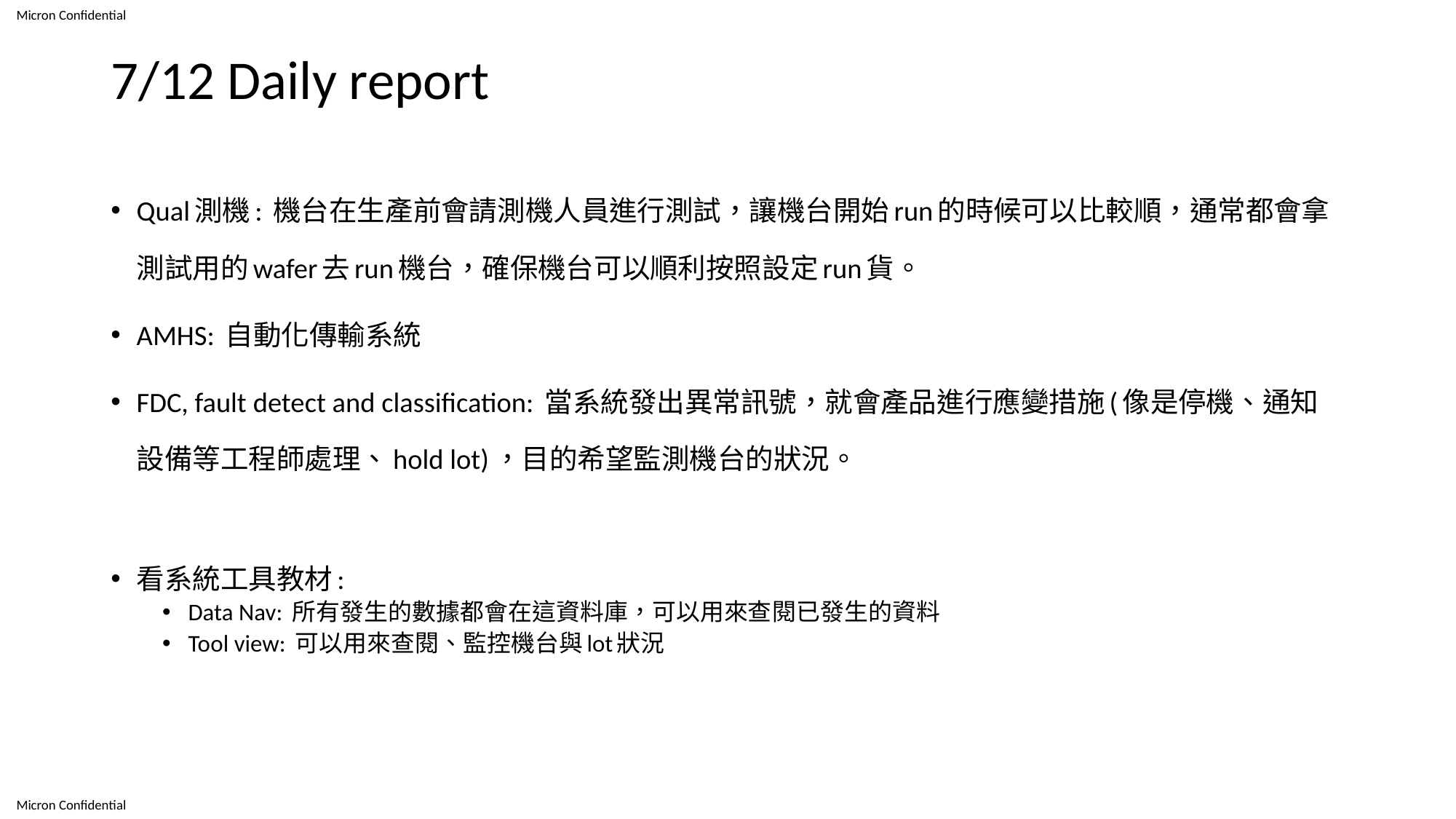

# 7/12 Daily report
Qual測機: 機台在生產前會請測機人員進行測試，讓機台開始run的時候可以比較順，通常都會拿測試用的wafer去run機台，確保機台可以順利按照設定run貨。
AMHS: 自動化傳輸系統
FDC, fault detect and classification: 當系統發出異常訊號，就會產品進行應變措施(像是停機、通知設備等工程師處理、hold lot)，目的希望監測機台的狀況。

看系統工具教材:
Data Nav: 所有發生的數據都會在這資料庫，可以用來查閱已發生的資料
Tool view: 可以用來查閱、監控機台與lot狀況